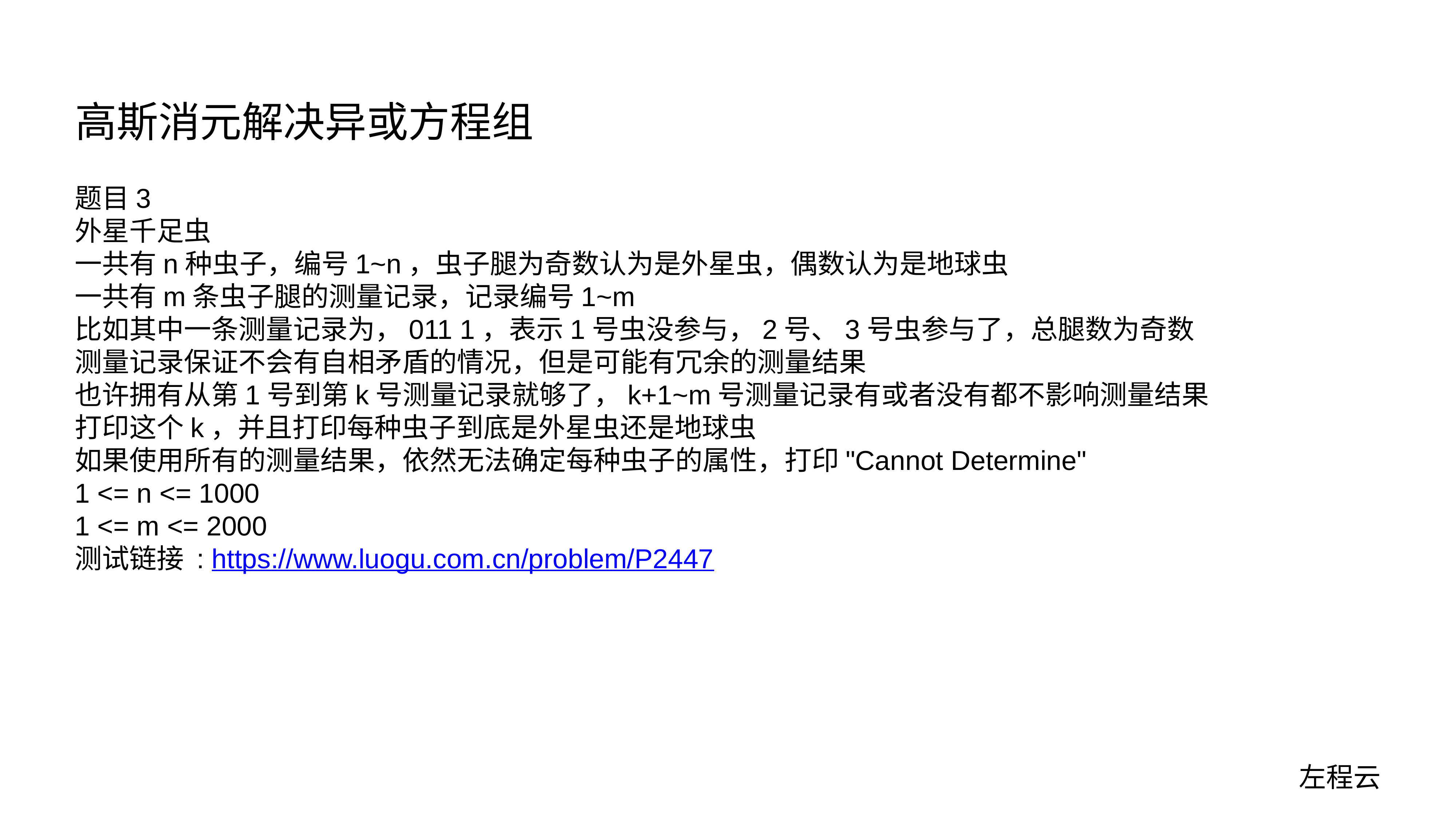

# 高斯消元解决异或方程组
题目3
外星千足虫
一共有n种虫子，编号1~n，虫子腿为奇数认为是外星虫，偶数认为是地球虫
一共有m条虫子腿的测量记录，记录编号1~m
比如其中一条测量记录为，011 1，表示1号虫没参与，2号、3号虫参与了，总腿数为奇数
测量记录保证不会有自相矛盾的情况，但是可能有冗余的测量结果
也许拥有从第1号到第k号测量记录就够了，k+1~m号测量记录有或者没有都不影响测量结果
打印这个k，并且打印每种虫子到底是外星虫还是地球虫
如果使用所有的测量结果，依然无法确定每种虫子的属性，打印"Cannot Determine"
1 <= n <= 1000
1 <= m <= 2000
测试链接 : https://www.luogu.com.cn/problem/P2447
左程云